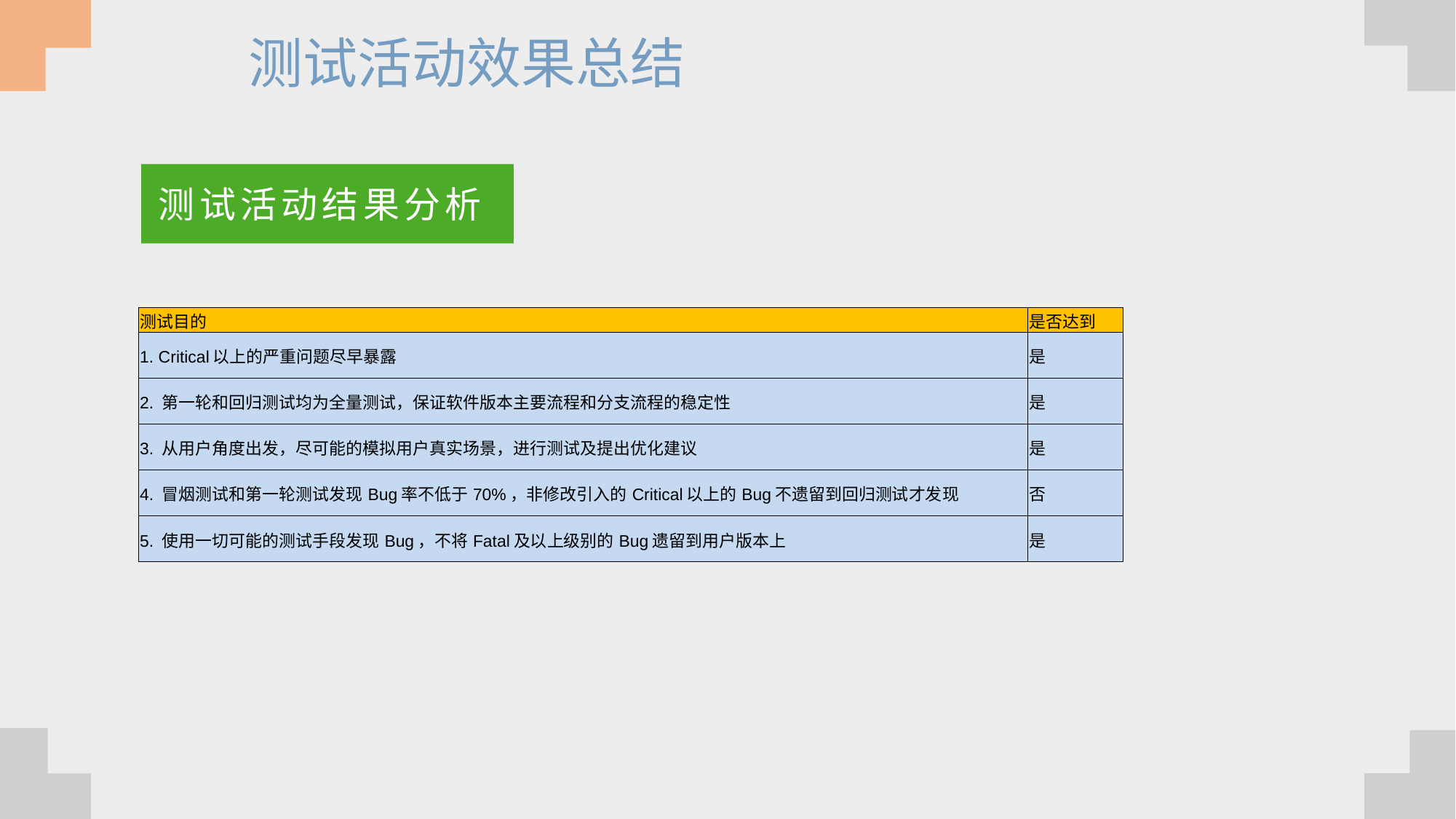

测试活动效果总结

测试活动结果分析
| 测试目的 | 是否达到 |
| --- | --- |
| 1. Critical以上的严重问题尽早暴露 | 是 |
| 2. 第一轮和回归测试均为全量测试，保证软件版本主要流程和分支流程的稳定性 | 是 |
| 3. 从用户角度出发，尽可能的模拟用户真实场景，进行测试及提出优化建议 | 是 |
| 4. 冒烟测试和第一轮测试发现Bug率不低于70%，非修改引入的Critical以上的Bug不遗留到回归测试才发现 | 否 |
| 5. 使用一切可能的测试手段发现Bug，不将Fatal及以上级别的Bug遗留到用户版本上 | 是 |